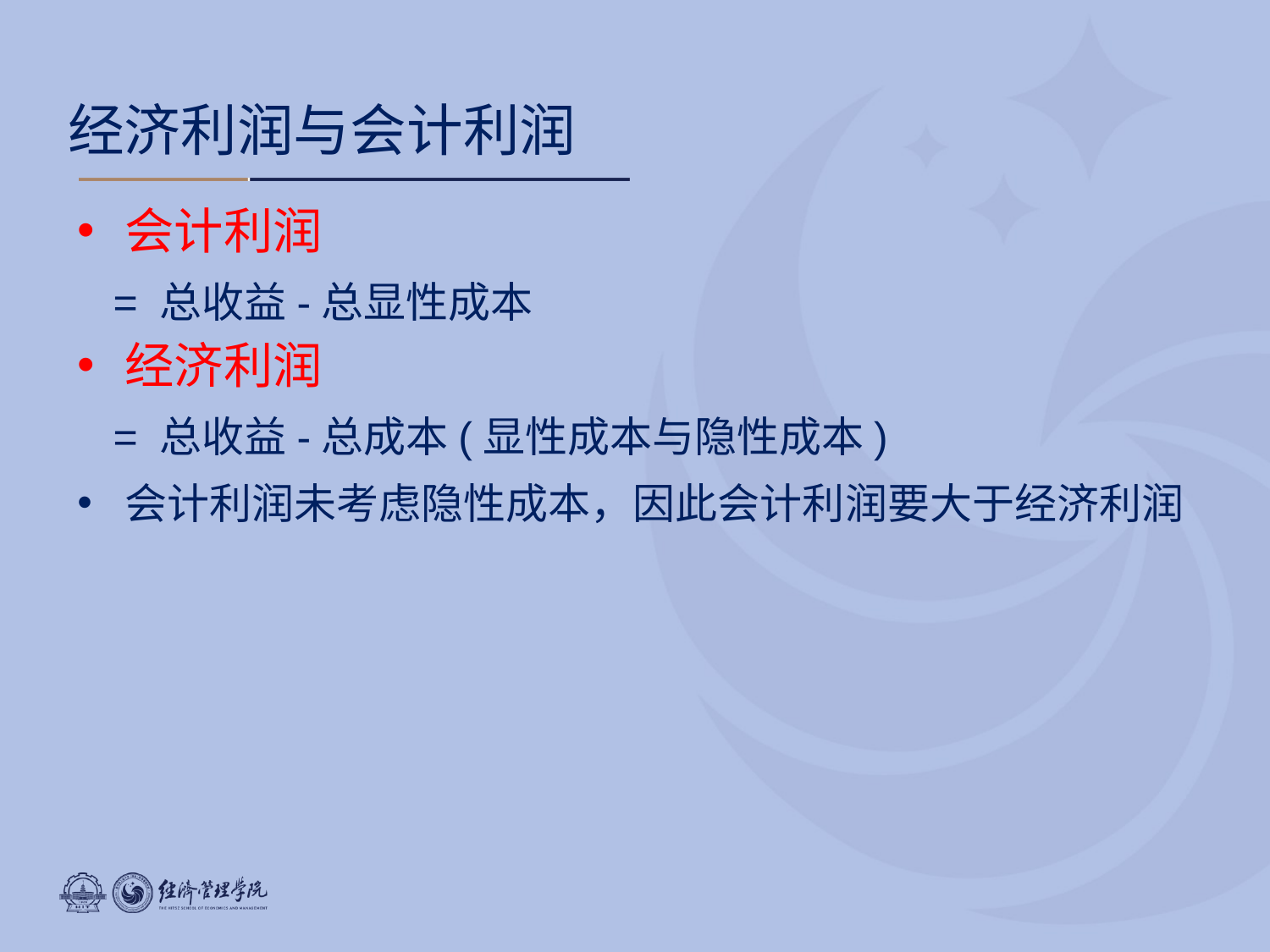

# 经济利润与会计利润
会计利润
   = 总收益-总显性成本
经济利润
   = 总收益-总成本(显性成本与隐性成本)
会计利润未考虑隐性成本，因此会计利润要大于经济利润